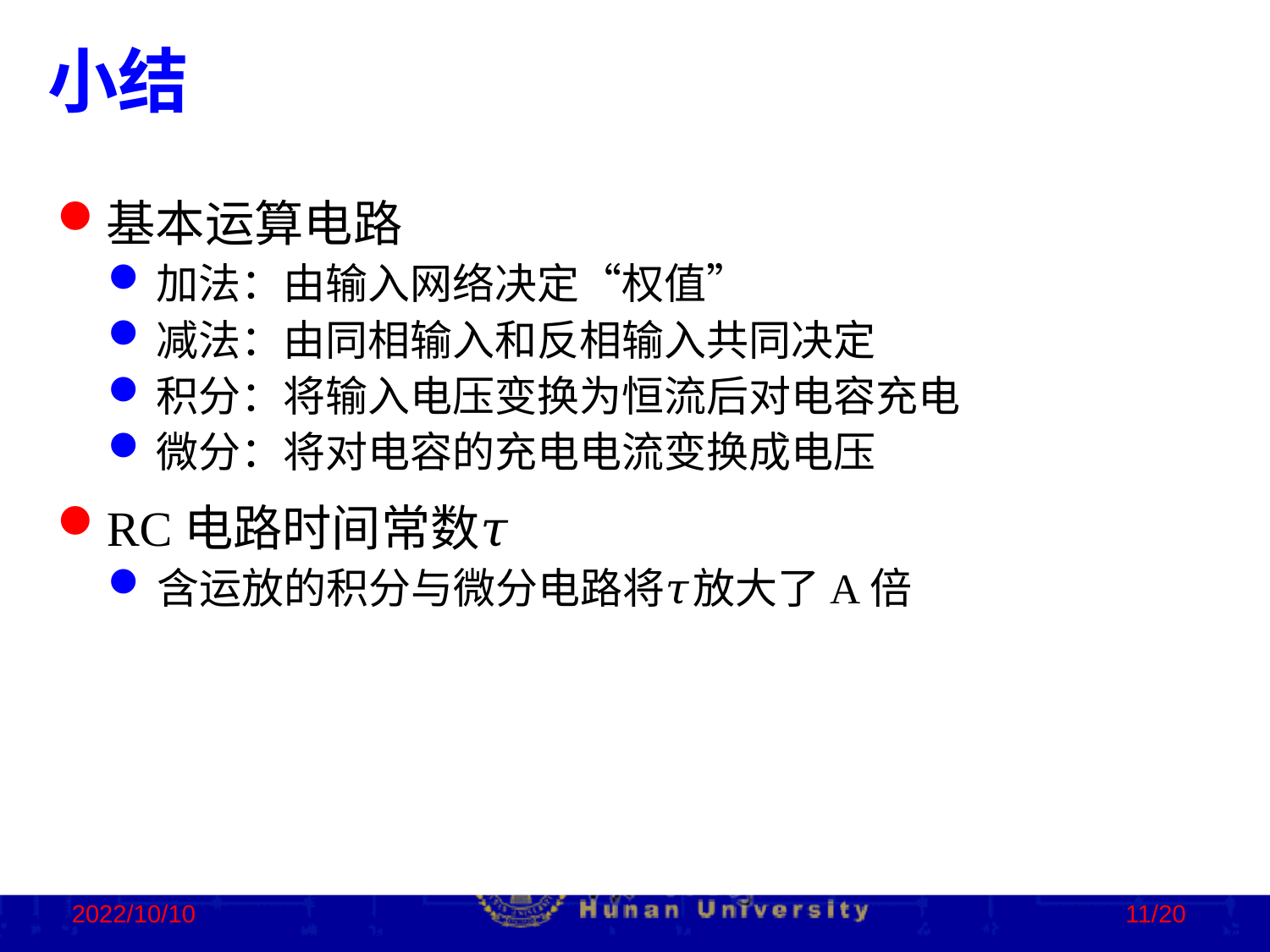

小结
基本运算电路
加法：由输入网络决定“权值”
减法：由同相输入和反相输入共同决定
积分：将输入电压变换为恒流后对电容充电
微分：将对电容的充电电流变换成电压
RC电路时间常数𝜏
含运放的积分与微分电路将𝜏放大了A倍
2022/10/10
11/20